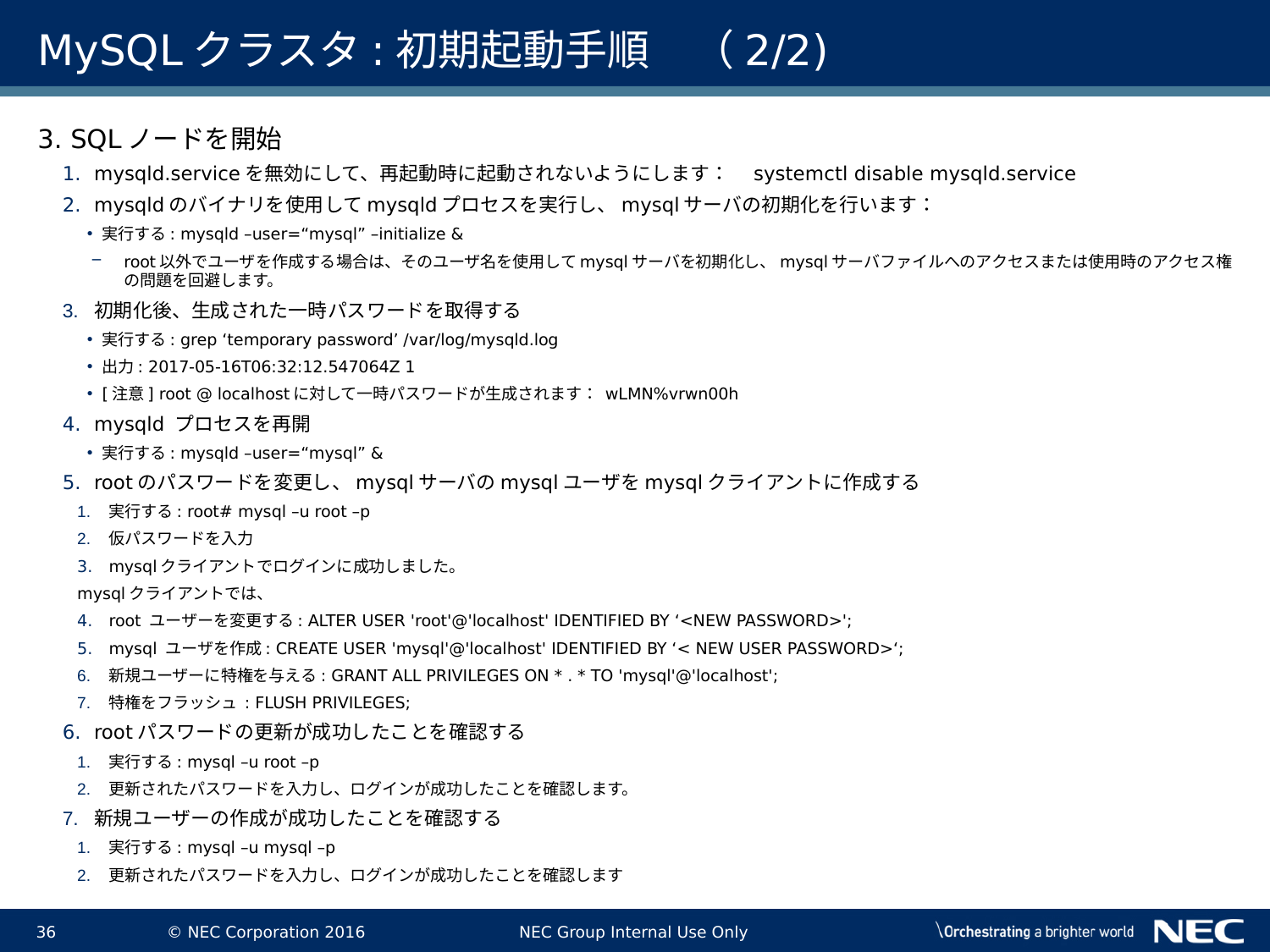

# MySQLクラスタ:初期起動手順　（2/2)
3. SQLノードを開始
mysqld.serviceを無効にして、再起動時に起動されないようにします：　systemctl disable mysqld.service
mysqldのバイナリを使用してmysqldプロセスを実行し、mysqlサーバの初期化を行います：
実行する: mysqld –user=“mysql” –initialize &
root以外でユーザを作成する場合は、そのユーザ名を使用してmysqlサーバを初期化し、mysqlサーバファイルへのアクセスまたは使用時のアクセス権の問題を回避します。
初期化後、生成された一時パスワードを取得する
実行する: grep ‘temporary password’ /var/log/mysqld.log
出力: 2017-05-16T06:32:12.547064Z 1
[注意] root @ localhostに対して一時パスワードが生成されます： wLMN%vrwn00h
mysqld プロセスを再開
実行する: mysqld –user=“mysql” &
rootのパスワードを変更し、mysqlサーバのmysqlユーザをmysqlクライアントに作成する
実行する: root# mysql –u root –p
仮パスワードを入力
mysqlクライアントでログインに成功しました。
mysqlクライアントでは、
root ユーザーを変更する: ALTER USER 'root'@'localhost' IDENTIFIED BY ‘<NEW PASSWORD>';
mysql ユーザを作成: CREATE USER 'mysql'@'localhost' IDENTIFIED BY ‘< NEW USER PASSWORD>‘;
新規ユーザーに特権を与える: GRANT ALL PRIVILEGES ON * . * TO 'mysql'@'localhost';
特権をフラッシュ : FLUSH PRIVILEGES;
rootパスワードの更新が成功したことを確認する
実行する: mysql –u root –p
更新されたパスワードを入力し、ログインが成功したことを確認します。
新規ユーザーの作成が成功したことを確認する
実行する: mysql –u mysql –p
更新されたパスワードを入力し、ログインが成功したことを確認します